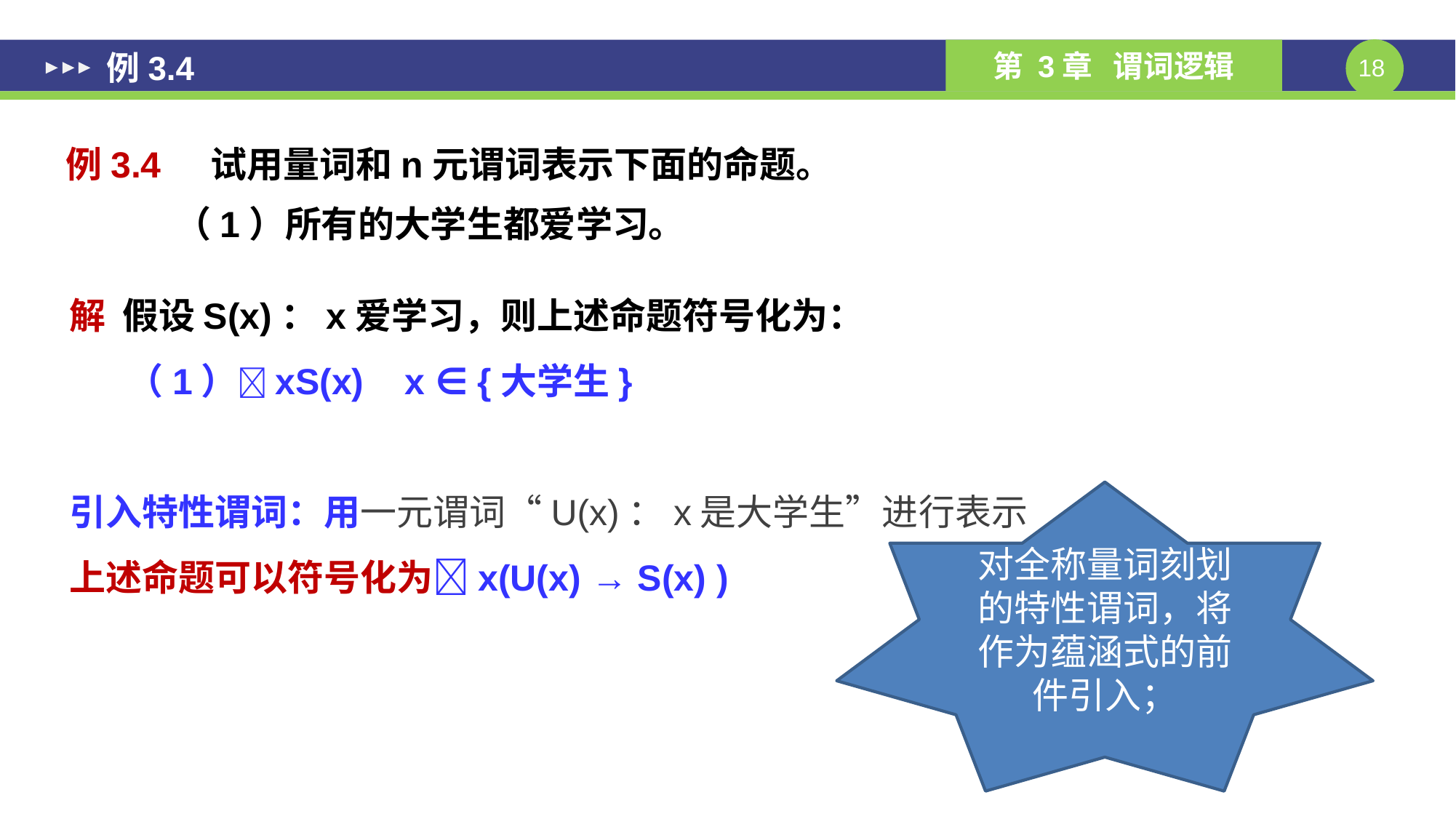

例3.4
例3.4    试用量词和n元谓词表示下面的命题。
（1）所有的大学生都爱学习。
解  假设S(x)：x爱学习，则上述命题符号化为：
      （1）∀xS(x)    x ∈ {大学生}

引入特性谓词：用一元谓词“U(x)：x是大学生”进行表示
上述命题可以符号化为∀x(U(x) → S(x) )
对全称量词刻划的特性谓词，将作为蕴涵式的前件引入；